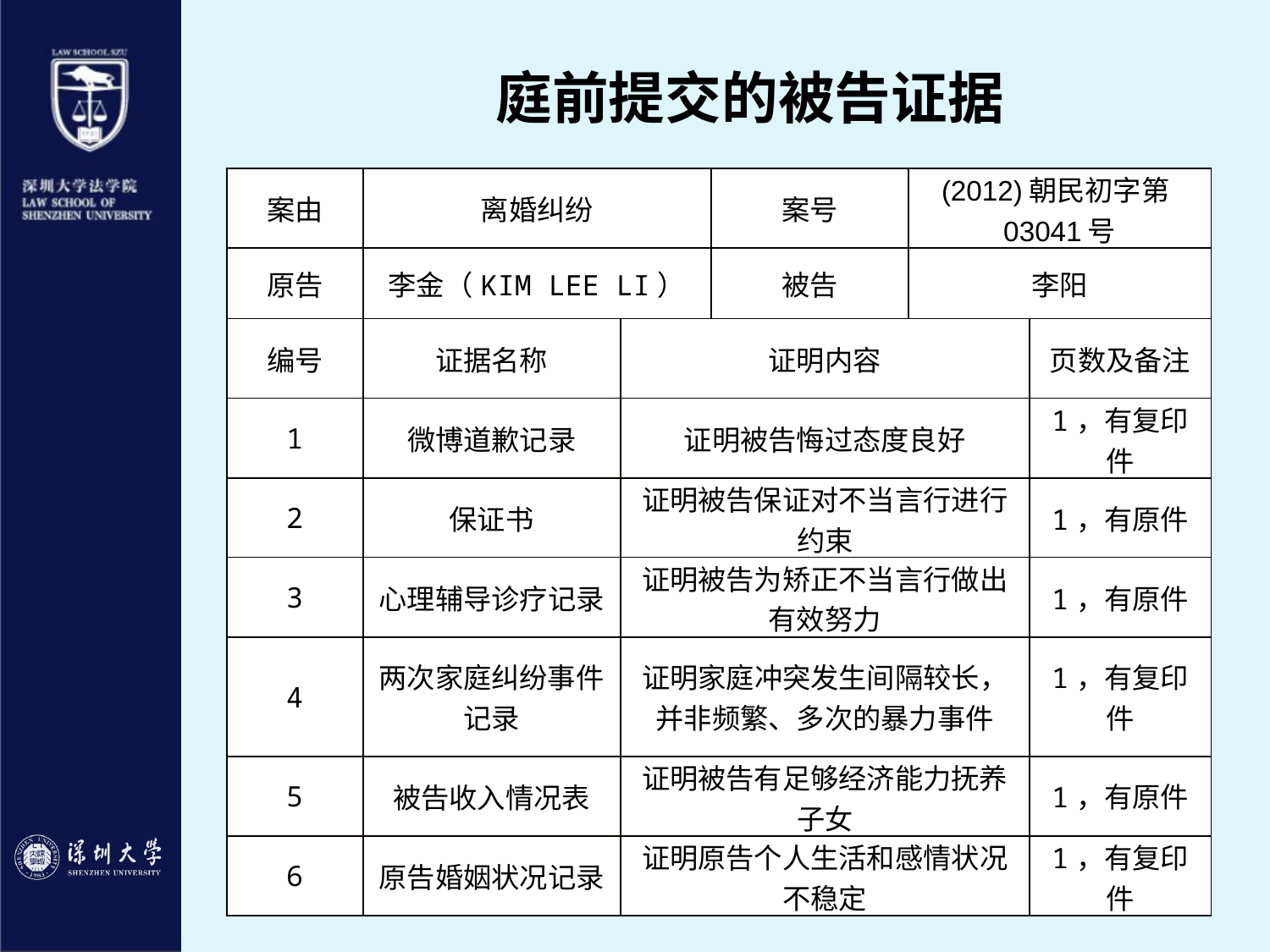

庭前提交的被告证据
| 案由 | 离婚纠纷 |  | 案号 | (2012)朝民初字第03041号 |  |
| --- | --- | --- | --- | --- | --- |
| 原告 | 李金（KIM LEE LI） |  | 被告 | 李阳 |  |
| 编号 | 证据名称 | 证明内容 |  |  | 页数及备注 |
| 1 | 微博道歉记录 | 证明被告悔过态度良好 |  |  | 1，有复印件 |
| 2 | 保证书 | 证明被告保证对不当言行进行约束 |  |  | 1，有原件 |
| 3 | 心理辅导诊疗记录 | 证明被告为矫正不当言行做出有效努力 |  |  | 1，有原件 |
| 4 | 两次家庭纠纷事件记录 | 证明家庭冲突发生间隔较长，并非频繁、多次的暴力事件 |  |  | 1，有复印件 |
| 5 | 被告收入情况表 | 证明被告有足够经济能力抚养子女 |  |  | 1，有原件 |
| 6 | 原告婚姻状况记录 | 证明原告个人生活和感情状况不稳定 |  |  | 1，有复印件 |